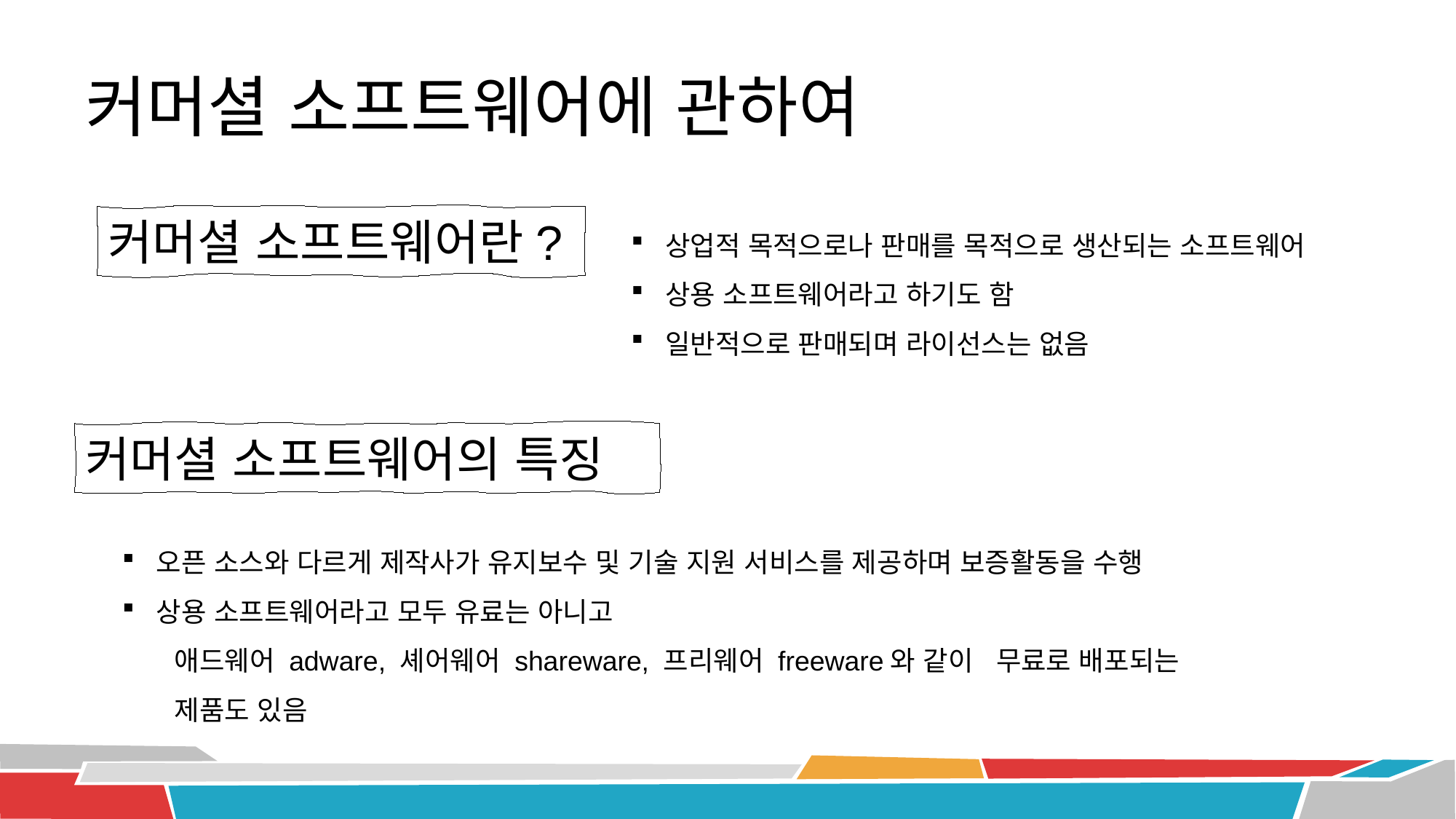

커머셜 소프트웨어에 관하여
커머셜 소프트웨어란?
상업적 목적으로나 판매를 목적으로 생산되는 소프트웨어
상용 소프트웨어라고 하기도 함
일반적으로 판매되며 라이선스는 없음
커머셜 소프트웨어의 특징
오픈 소스와 다르게 제작사가 유지보수 및 기술 지원 서비스를 제공하며 보증활동을 수행
상용 소프트웨어라고 모두 유료는 아니고
      애드웨어 adware, 셰어웨어 shareware, 프리웨어 freeware와 같이   무료로 배포되는
      제품도 있음